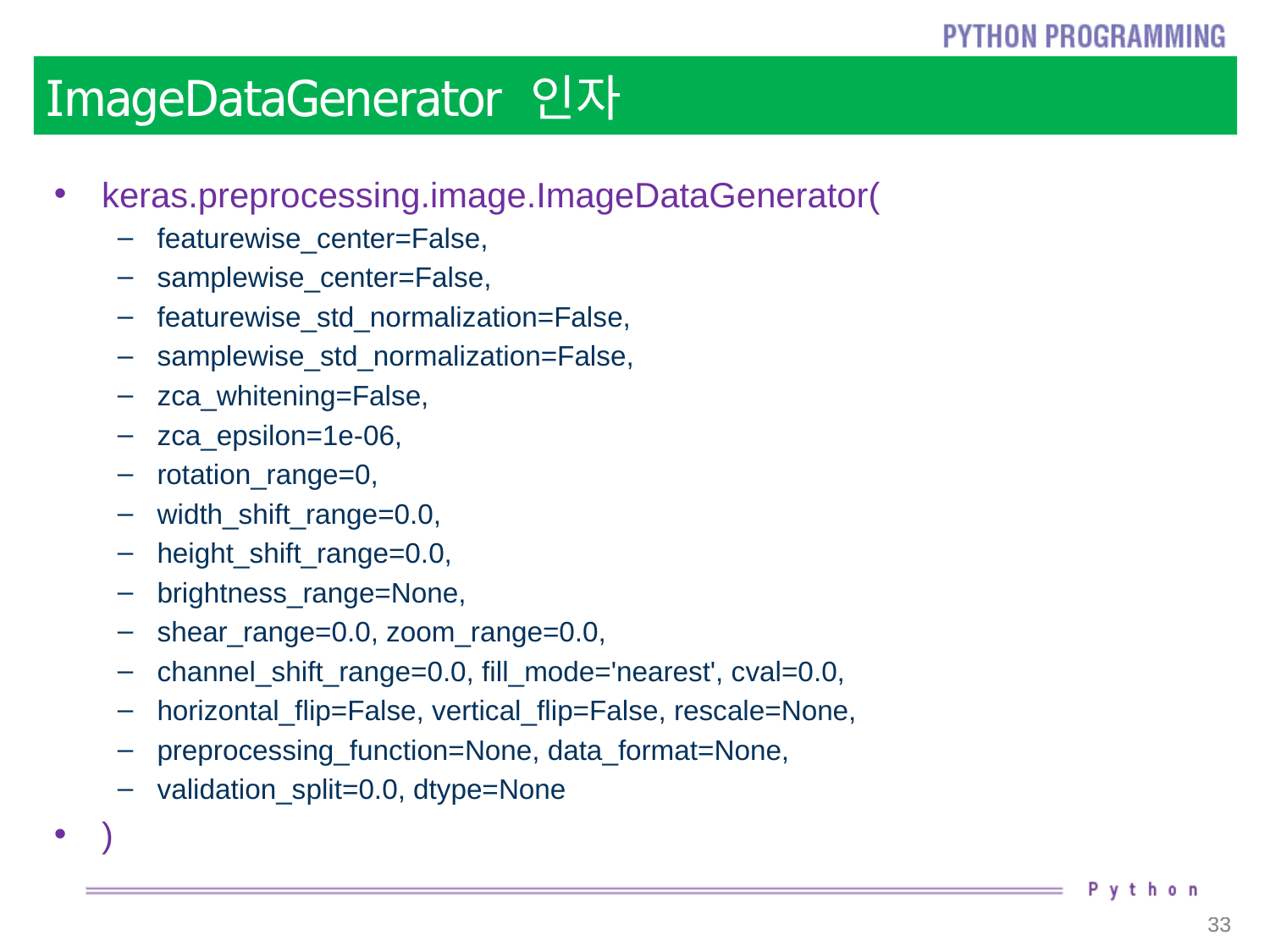

# ImageDataGenerator 인자
keras.preprocessing.image.ImageDataGenerator(
featurewise_center=False,
samplewise_center=False,
featurewise_std_normalization=False,
samplewise_std_normalization=False,
zca_whitening=False,
zca_epsilon=1e-06,
rotation_range=0,
width_shift_range=0.0,
height_shift_range=0.0,
brightness_range=None,
shear_range=0.0, zoom_range=0.0,
channel_shift_range=0.0, fill_mode='nearest', cval=0.0,
horizontal_flip=False, vertical_flip=False, rescale=None,
preprocessing_function=None, data_format=None,
validation_split=0.0, dtype=None
)
33